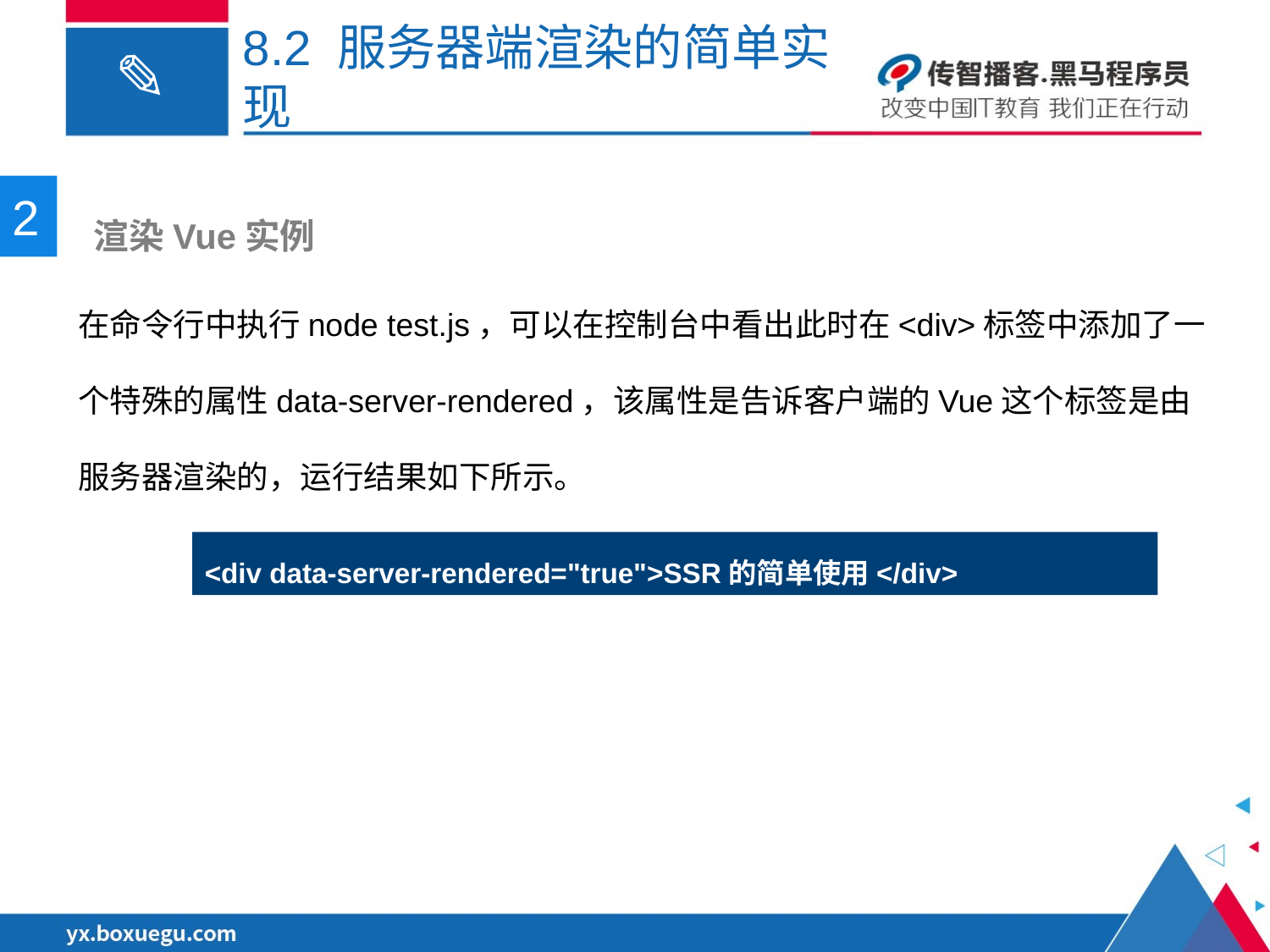

# 8.2 服务器端渲染的简单实现

2
  渲染Vue实例
在命令行中执行node test.js，可以在控制台中看出此时在<div>标签中添加了一个特殊的属性data-server-rendered，该属性是告诉客户端的Vue这个标签是由服务器渲染的，运行结果如下所示。
<div data-server-rendered="true">SSR的简单使用</div>